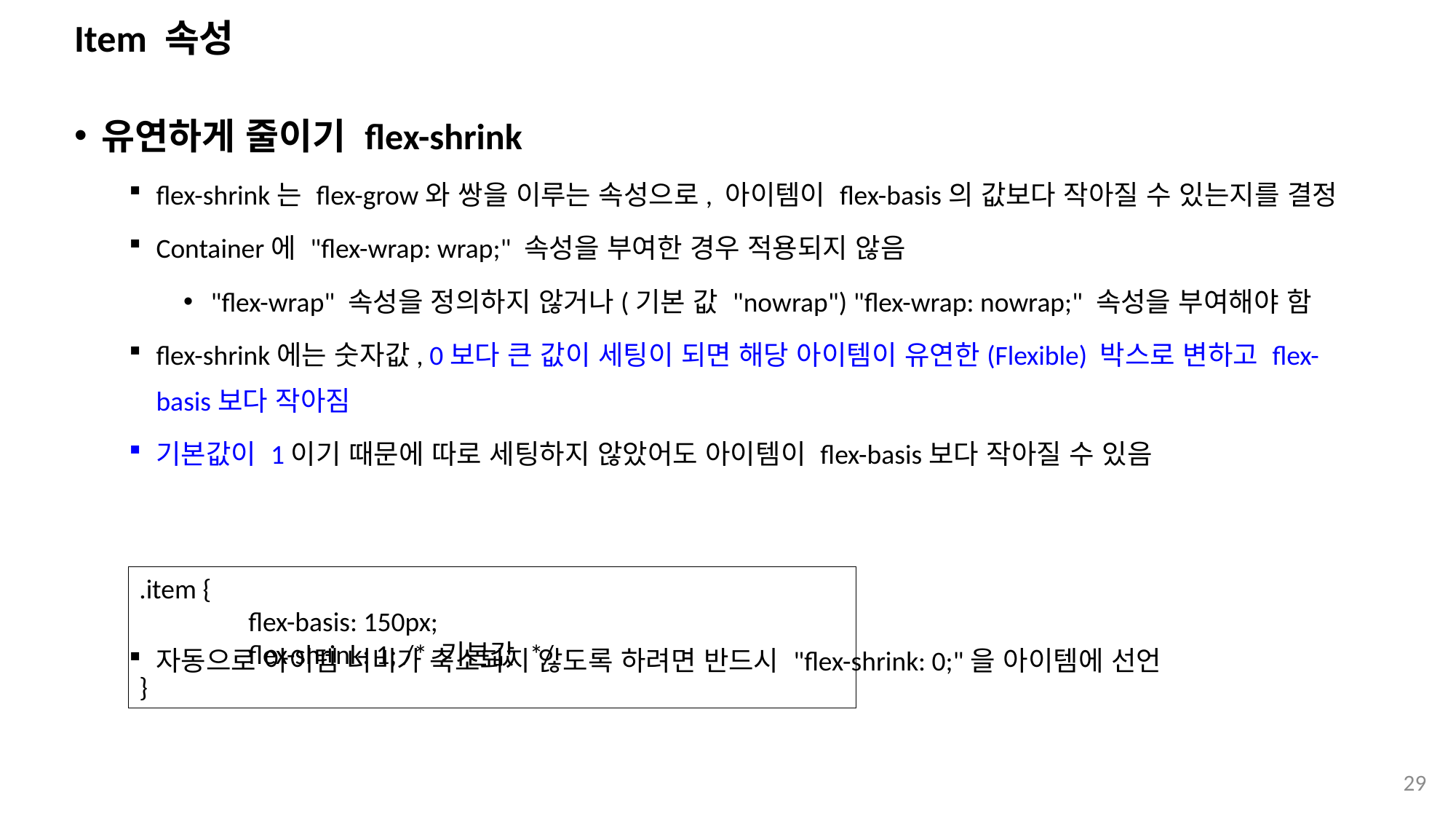

# Item 속성
유연하게 줄이기 flex-shrink
flex-shrink는 flex-grow와 쌍을 이루는 속성으로, 아이템이 flex-basis의 값보다 작아질 수 있는지를 결정
Container에 "flex-wrap: wrap;" 속성을 부여한 경우 적용되지 않음
"flex-wrap" 속성을 정의하지 않거나(기본 값 "nowrap") "flex-wrap: nowrap;" 속성을 부여해야 함
flex-shrink에는 숫자값, 0보다 큰 값이 세팅이 되면 해당 아이템이 유연한(Flexible) 박스로 변하고 flex-basis보다 작아짐
기본값이 1이기 때문에 따로 세팅하지 않았어도 아이템이 flex-basis보다 작아질 수 있음

자동으로 아이템 너비가 축소되지 않도록 하려면 반드시 "flex-shrink: 0;"을 아이템에 선언
.item {
	flex-basis: 150px;
	flex-shrink: 1; /* 기본값 */
}
29